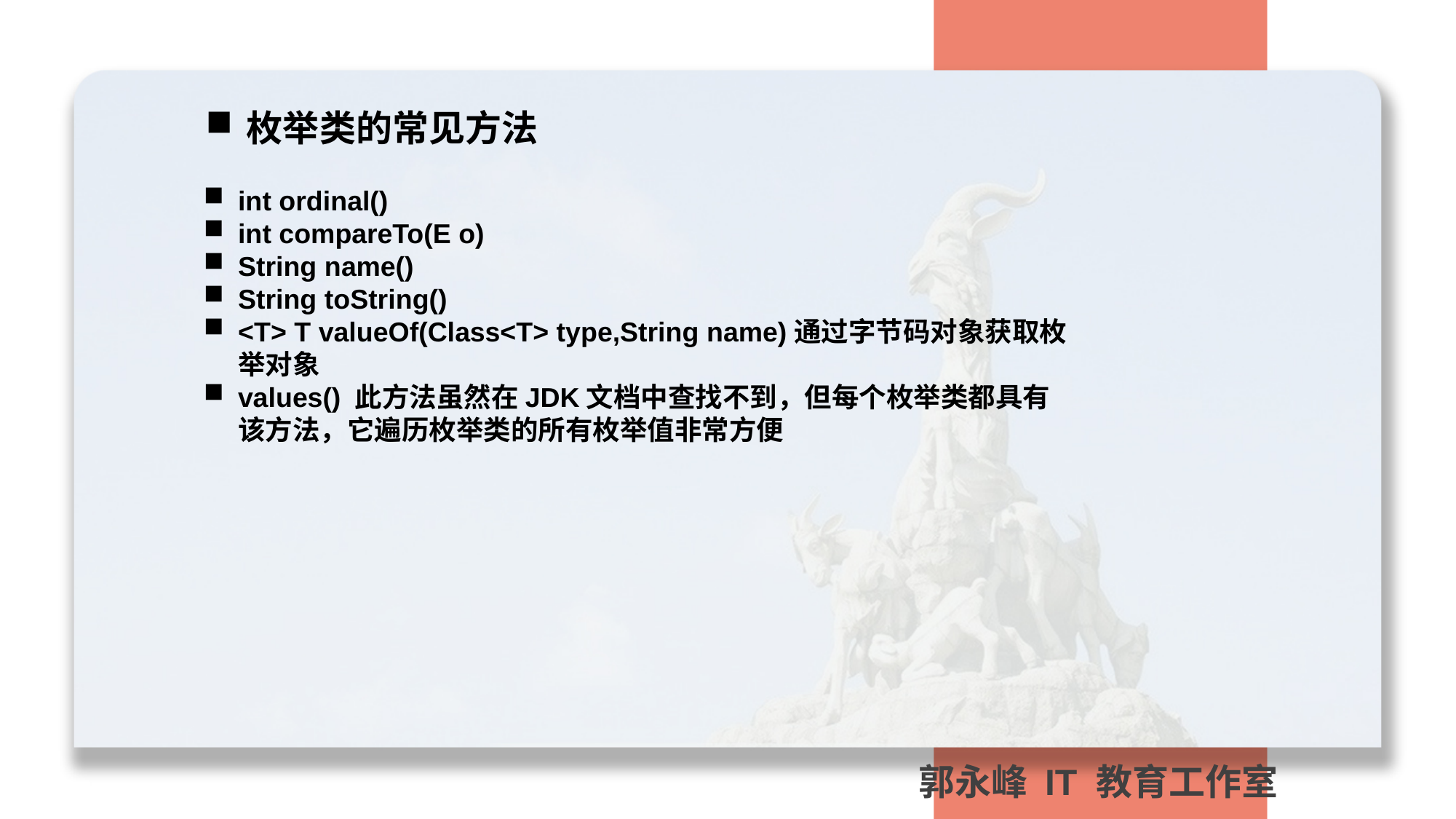

枚举类的常见方法
int ordinal()
int compareTo(E o)
String name()
String toString()
<T> T valueOf(Class<T> type,String name)通过字节码对象获取枚举对象
values() 此方法虽然在JDK文档中查找不到，但每个枚举类都具有该方法，它遍历枚举类的所有枚举值非常方便